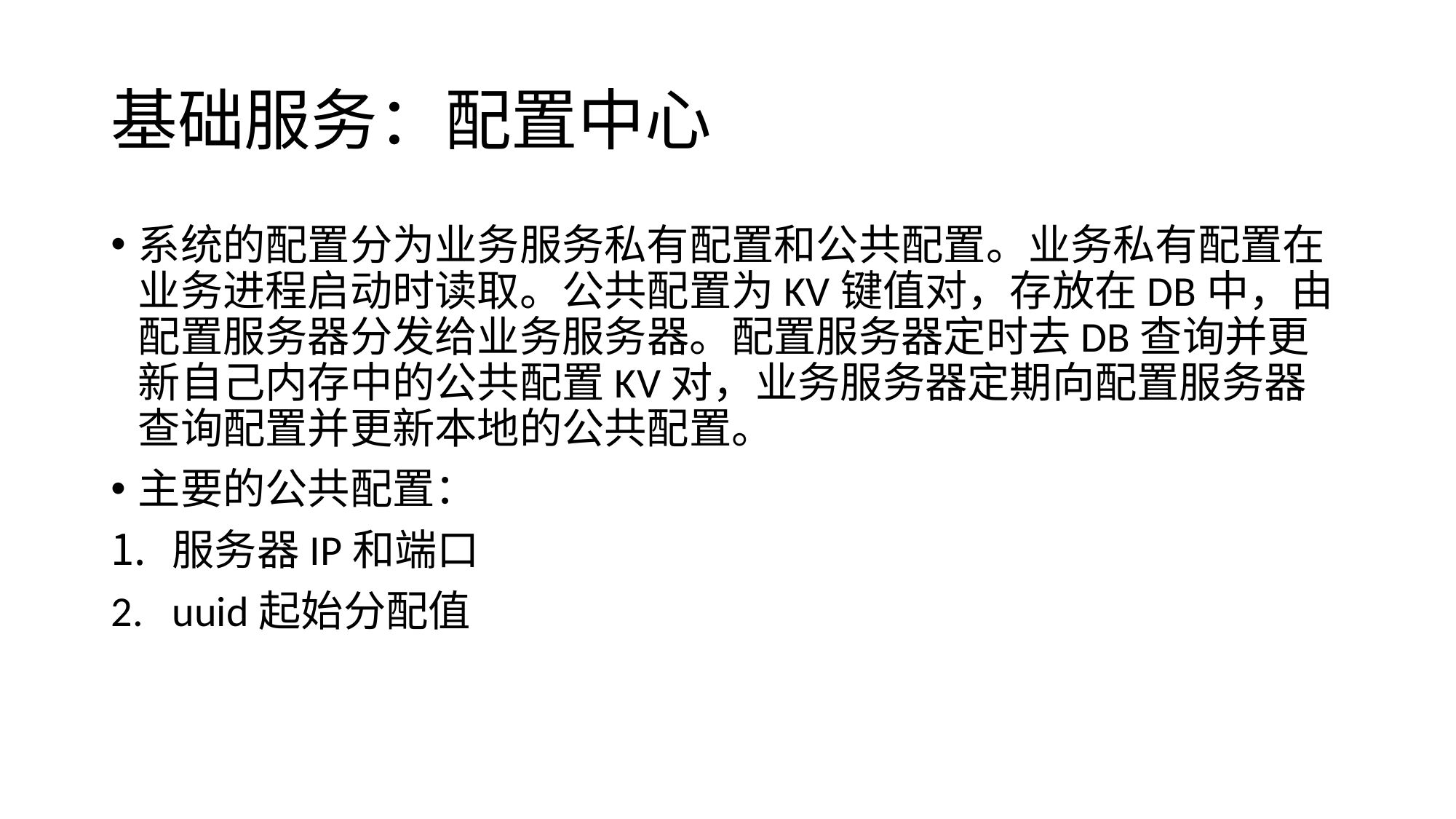

# 基础服务：配置中心
系统的配置分为业务服务私有配置和公共配置。业务私有配置在业务进程启动时读取。公共配置为KV键值对，存放在DB中，由配置服务器分发给业务服务器。配置服务器定时去DB查询并更新自己内存中的公共配置KV对，业务服务器定期向配置服务器查询配置并更新本地的公共配置。
主要的公共配置：
服务器IP和端口
uuid起始分配值